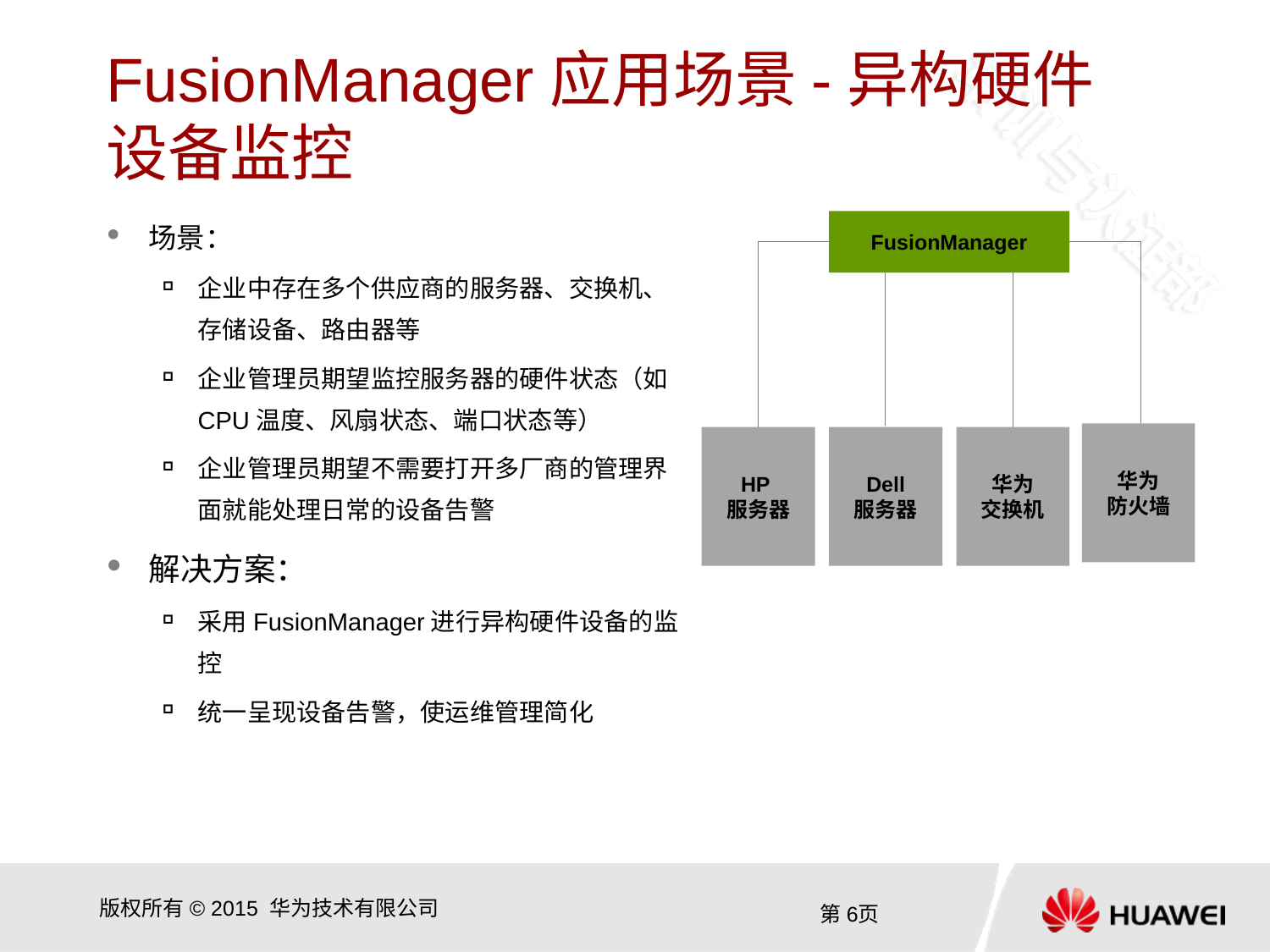

# FusionManager应用场景-异构硬件设备监控
场景：
企业中存在多个供应商的服务器、交换机、存储设备、路由器等
企业管理员期望监控服务器的硬件状态（如CPU温度、风扇状态、端口状态等）
企业管理员期望不需要打开多厂商的管理界面就能处理日常的设备告警
解决方案：
采用FusionManager进行异构硬件设备的监控
统一呈现设备告警，使运维管理简化
FusionManager
华为
防火墙
HP
服务器
Dell
服务器
华为
交换机